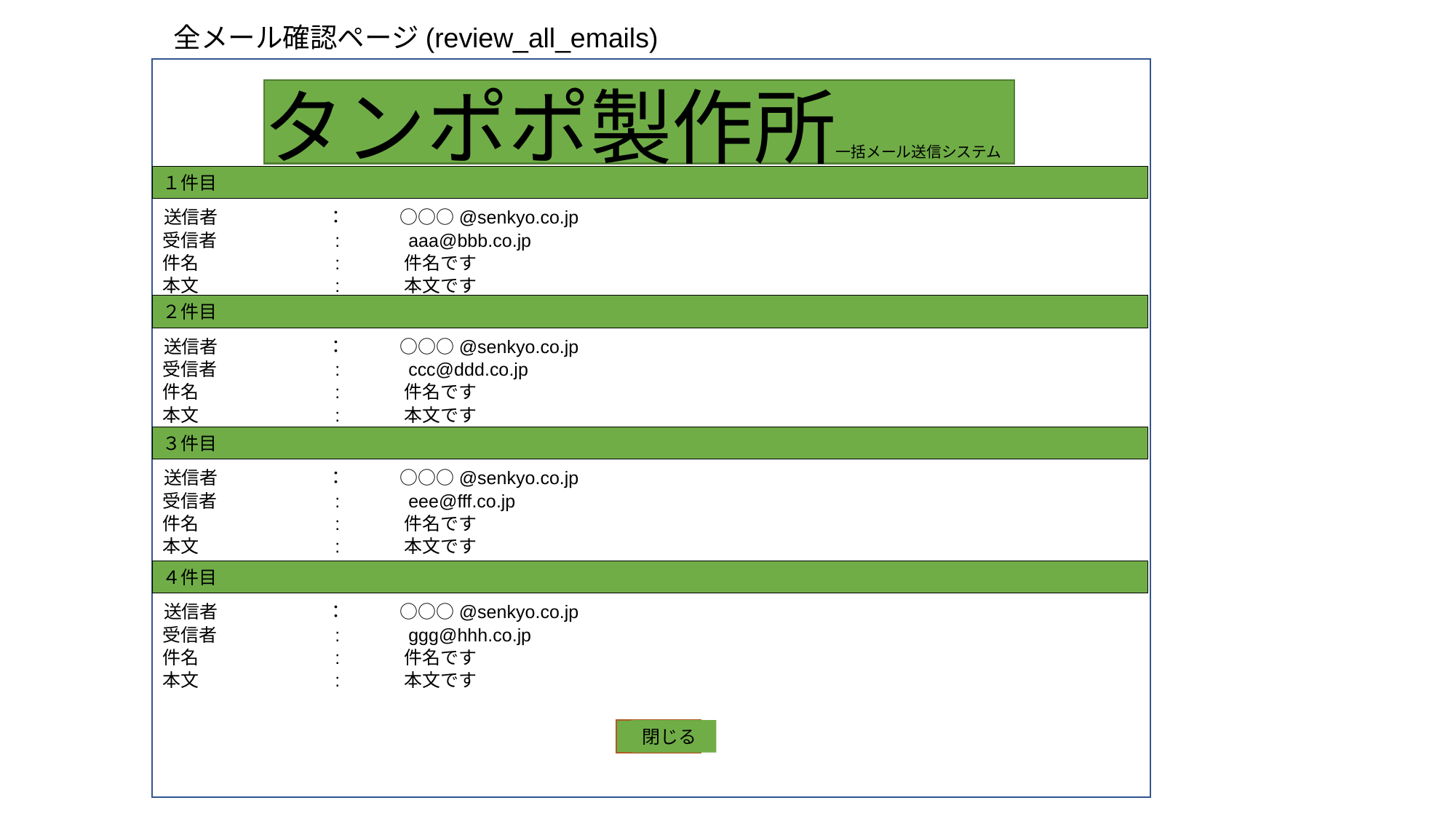

全メール確認ページ(review_all_emails)

タンポポ製作所一括メール送信システム

１件目
送信者　　　　　　：　　　○○○@senkyo.co.jp
受信者　　　　　　 : 　　　aaa@bbb.co.jp
件名　　　　　　　 : 　　　件名です
本文　　　　　　　 : 　　　本文です
２件目
送信者　　　　　　：　　　○○○@senkyo.co.jp
受信者　　　　　　 : 　　　ccc@ddd.co.jp
件名　　　　　　　 : 　　　件名です
本文　　　　　　　 : 　　　本文です
３件目
送信者　　　　　　：　　　○○○@senkyo.co.jp
受信者　　　　　　 : 　　　eee@fff.co.jp
件名　　　　　　　 : 　　　件名です
本文　　　　　　　 : 　　　本文です
４件目
送信者　　　　　　：　　　○○○@senkyo.co.jp
受信者　　　　　　 : 　　　ggg@hhh.co.jp
件名　　　　　　　 : 　　　件名です
本文　　　　　　　 : 　　　本文です

閉じる